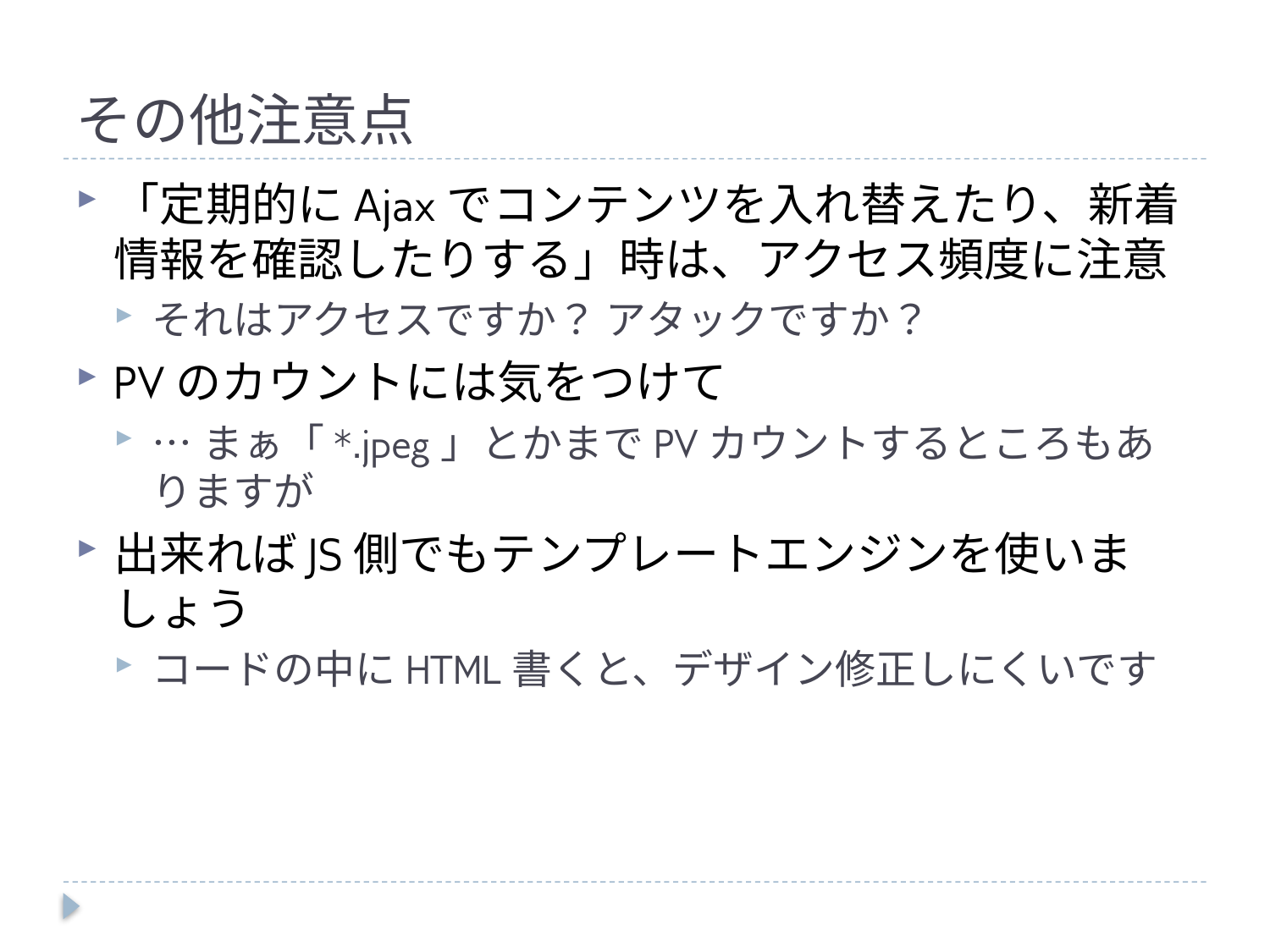

# その他注意点
「定期的にAjaxでコンテンツを入れ替えたり、新着情報を確認したりする」時は、アクセス頻度に注意
それはアクセスですか？ アタックですか？
PVのカウントには気をつけて
…まぁ「*.jpeg」とかまでPVカウントするところもありますが
出来ればJS側でもテンプレートエンジンを使いましょう
コードの中にHTML書くと、デザイン修正しにくいです